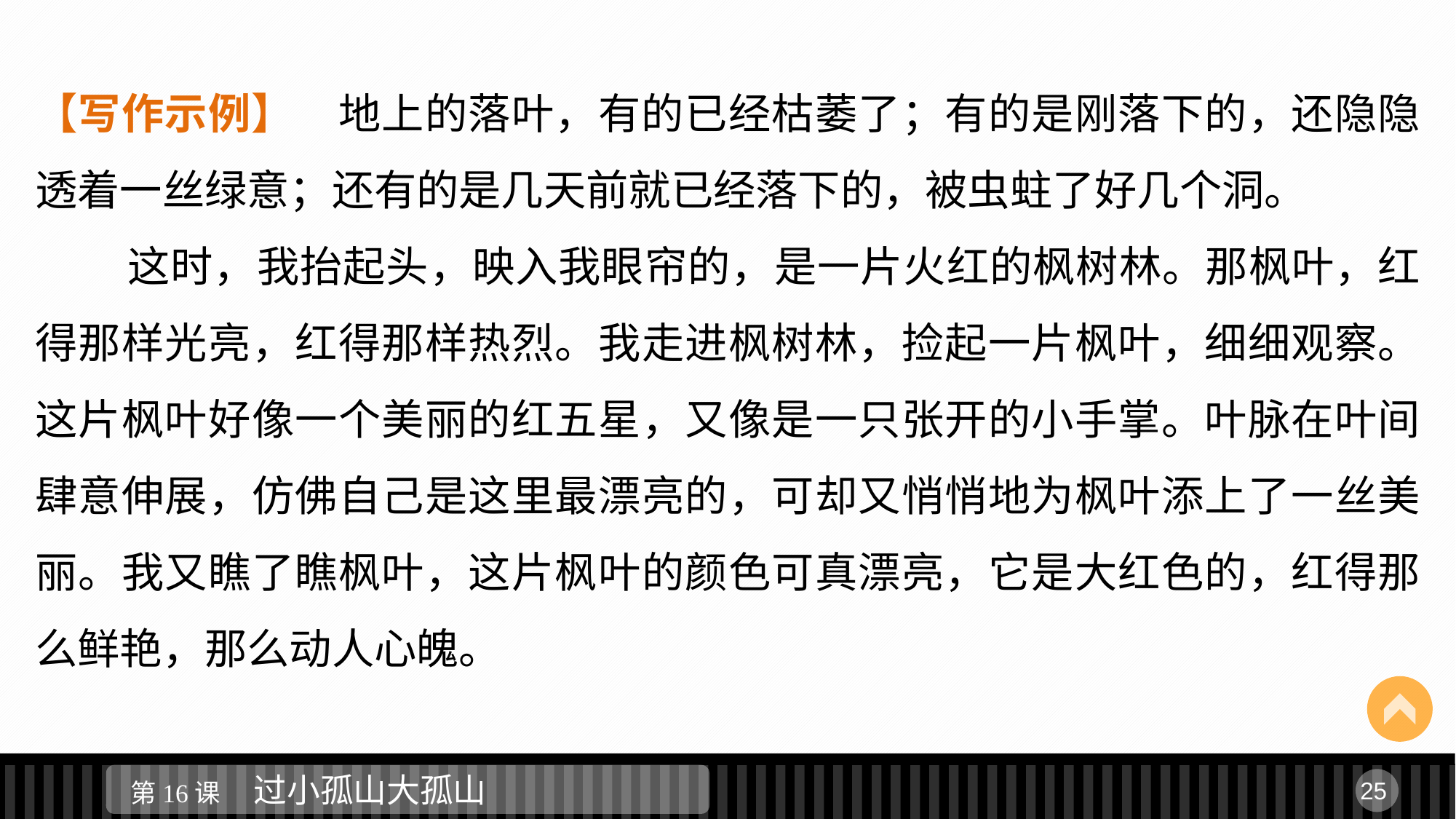

【写作示例】　地上的落叶，有的已经枯萎了；有的是刚落下的，还隐隐透着一丝绿意；还有的是几天前就已经落下的，被虫蛀了好几个洞。
        这时，我抬起头，映入我眼帘的，是一片火红的枫树林。那枫叶，红得那样光亮，红得那样热烈。我走进枫树林，捡起一片枫叶，细细观察。这片枫叶好像一个美丽的红五星，又像是一只张开的小手掌。叶脉在叶间肆意伸展，仿佛自己是这里最漂亮的，可却又悄悄地为枫叶添上了一丝美丽。我又瞧了瞧枫叶，这片枫叶的颜色可真漂亮，它是大红色的，红得那么鲜艳，那么动人心魄。